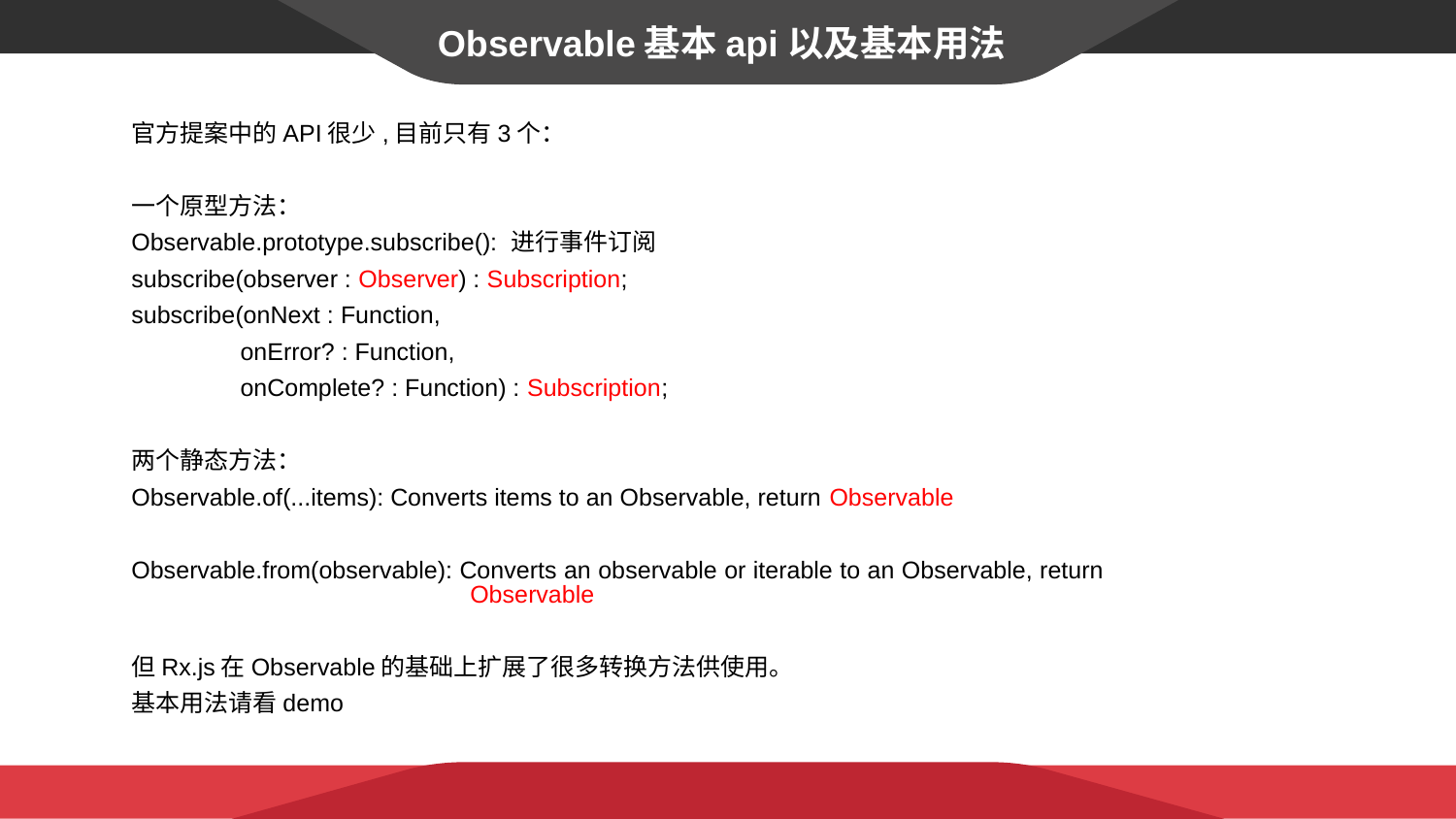

Observable基本api以及基本用法
官方提案中的API很少,目前只有3个：

一个原型方法：
Observable.prototype.subscribe(): 进行事件订阅
subscribe(observer : Observer) : Subscription;
subscribe(onNext : Function,
                onError? : Function,
                onComplete? : Function) : Subscription;

两个静态方法：
Observable.of(...items): Converts items to an Observable, return Observable

Observable.from(observable): Converts an observable or iterable to an Observable, return 				       Observable

但Rx.js在Observable的基础上扩展了很多转换方法供使用。
基本用法请看demo